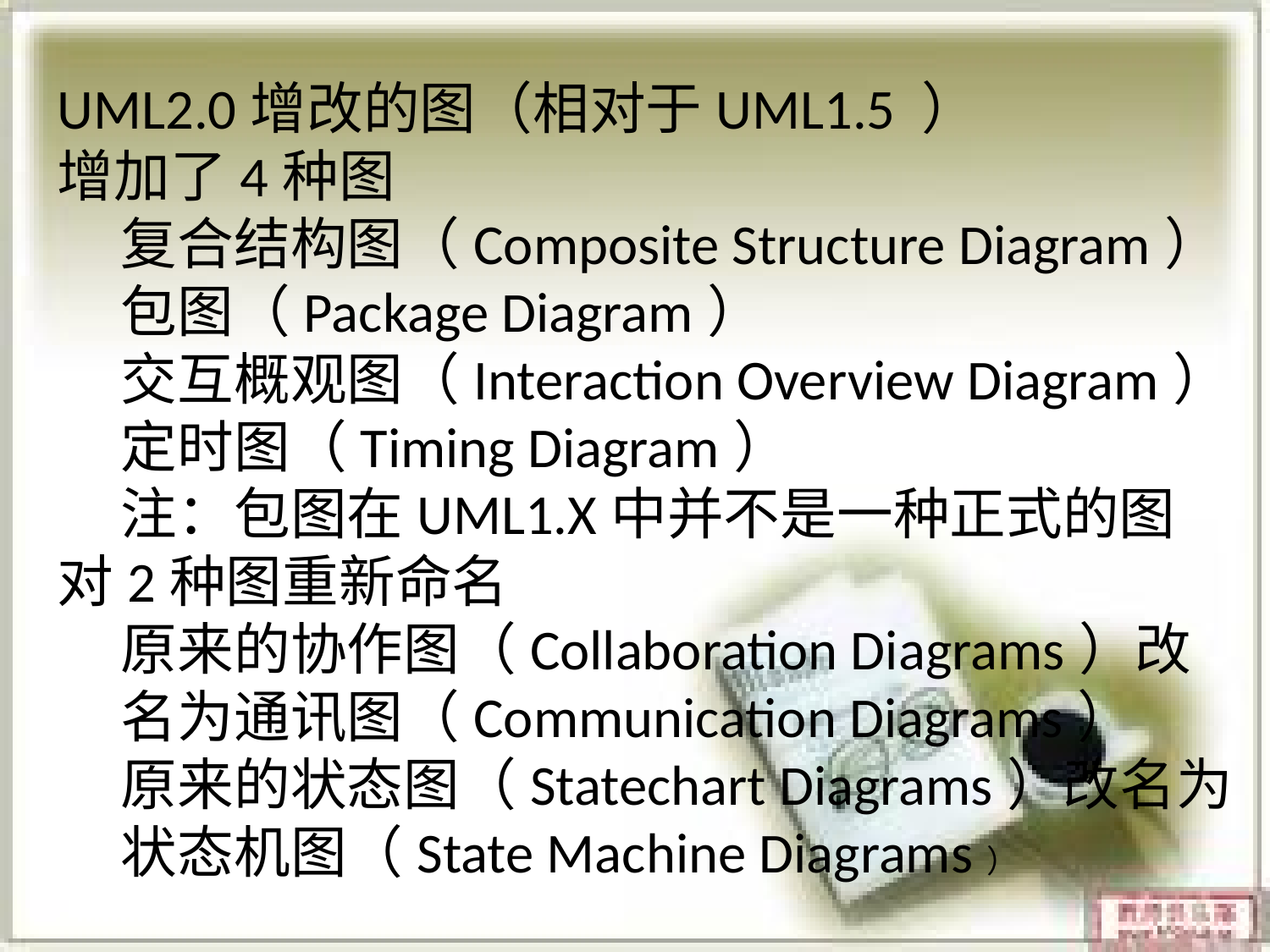

UML2.0增改的图（相对于UML1.5 ）
增加了4种图
复合结构图（Composite Structure Diagram）
包图（Package Diagram）
交互概观图（Interaction Overview Diagram）
定时图（Timing Diagram）
注：包图在UML1.X中并不是一种正式的图
对2种图重新命名
原来的协作图（Collaboration Diagrams）改名为通讯图（Communication Diagrams）
原来的状态图（Statechart Diagrams）改名为状态机图（State Machine Diagrams）